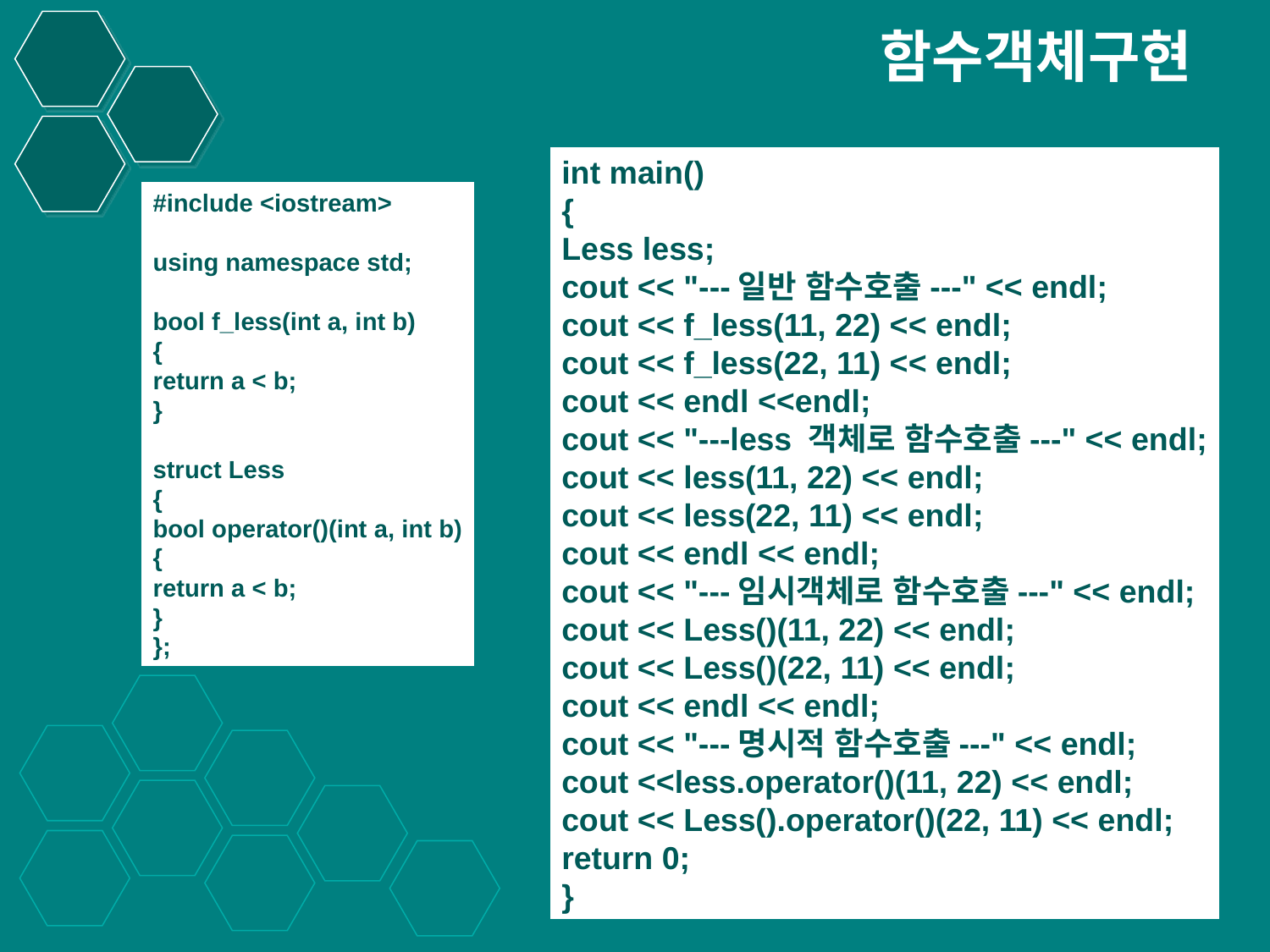

# 함수객체구현
int main()
{
Less less;
cout << "---일반 함수호출---" << endl;
cout << f_less(11, 22) << endl;
cout << f_less(22, 11) << endl;
cout << endl <<endl;
cout << "---less 객체로 함수호출---" << endl;
cout << less(11, 22) << endl;
cout << less(22, 11) << endl;
cout << endl << endl;
cout << "---임시객체로 함수호출---" << endl;
cout << Less()(11, 22) << endl;
cout << Less()(22, 11) << endl;
cout << endl << endl;
cout << "---명시적 함수호출---" << endl;
cout <<less.operator()(11, 22) << endl;
cout << Less().operator()(22, 11) << endl;
return 0;
}
#include <iostream>

using namespace std;

bool f_less(int a, int b)
{
return a < b;
}

struct Less
{
bool operator()(int a, int b)
{
return a < b;
}
};